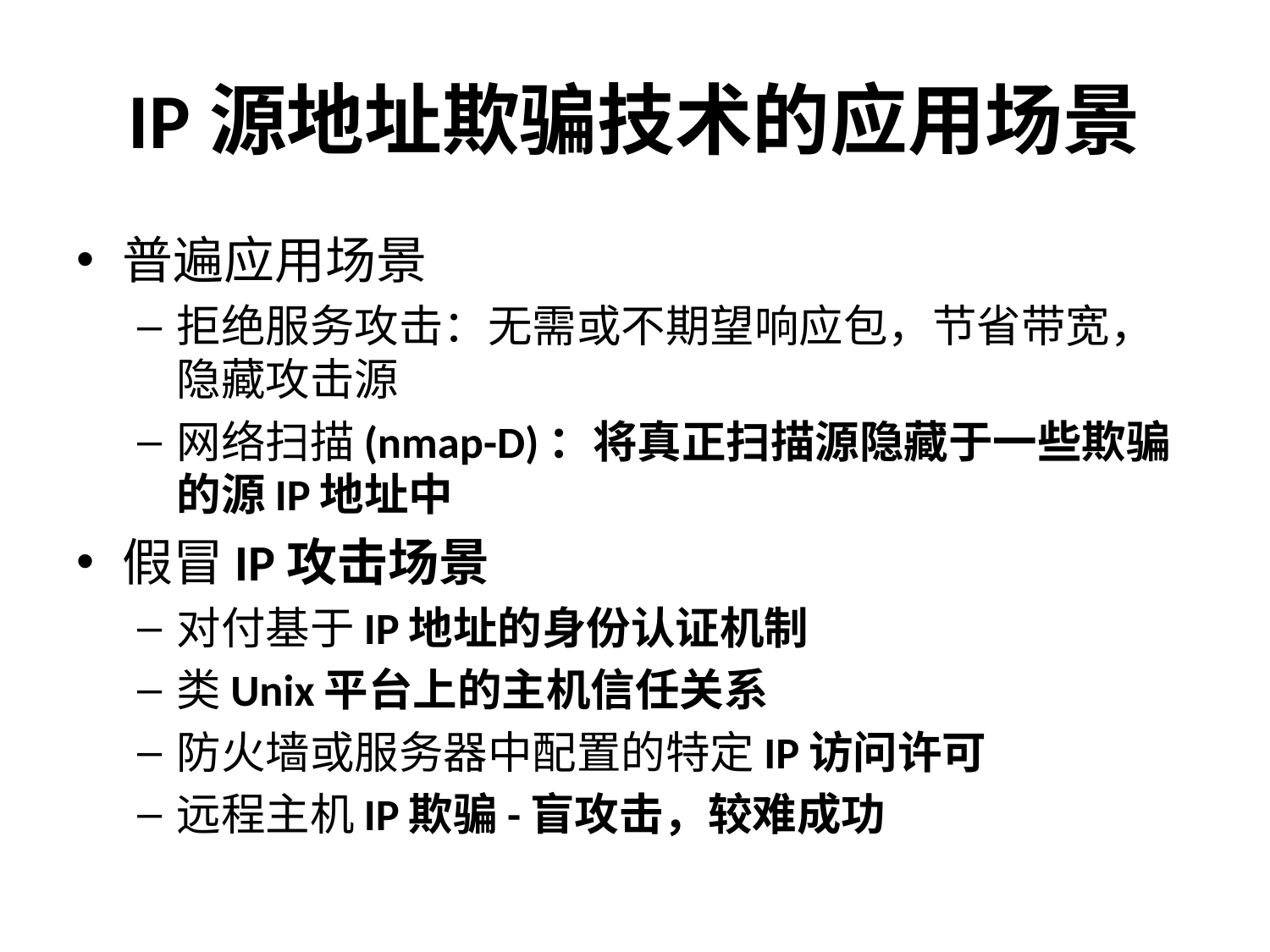

# IP源地址欺骗技术的应用场景
普遍应用场景
拒绝服务攻击：无需或不期望响应包，节省带宽，隐藏攻击源
网络扫描(nmap-D)：将真正扫描源隐藏于一些欺骗的源IP地址中
假冒IP攻击场景
对付基于IP地址的身份认证机制
类Unix平台上的主机信任关系
防火墙或服务器中配置的特定IP访问许可
远程主机IP欺骗-盲攻击，较难成功